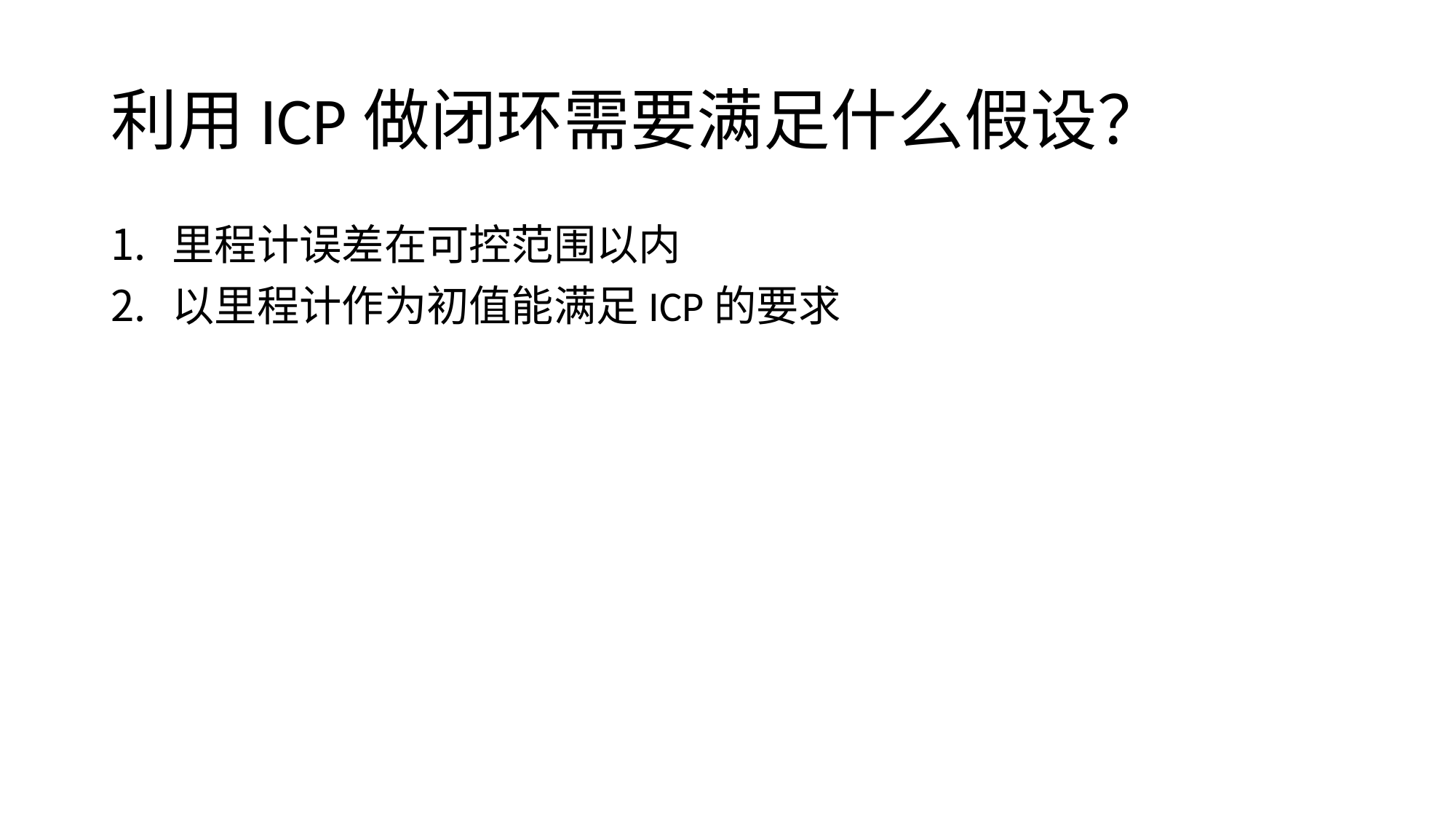

# 利用ICP做闭环需要满足什么假设？
里程计误差在可控范围以内
以里程计作为初值能满足ICP的要求